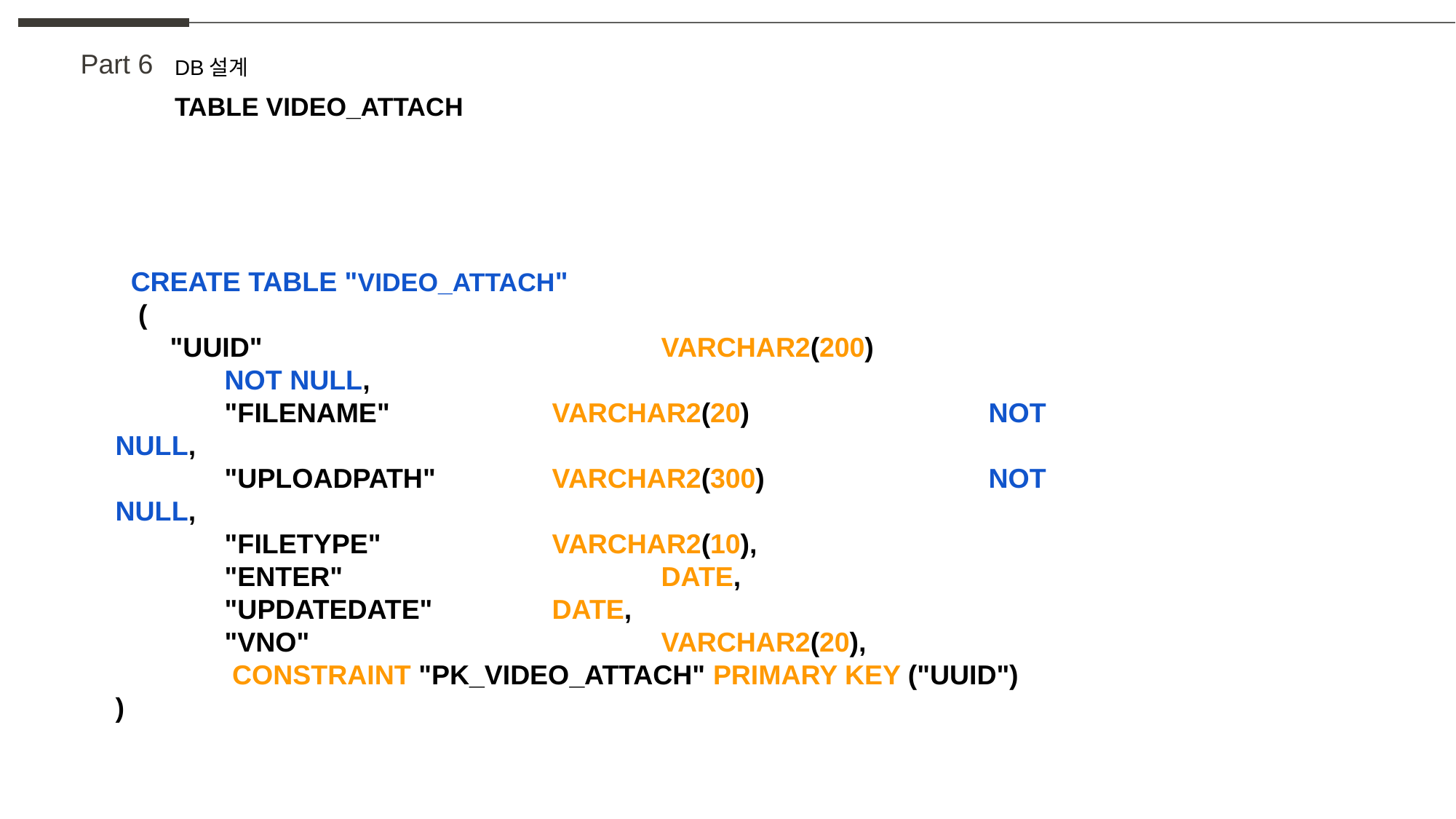

Part 6
DB설계
TABLE VIDEO_ATTACH

  CREATE TABLE "VIDEO_ATTACH"
   (
"UUID" 				VARCHAR2(200) 		NOT NULL,
	"FILENAME" 		VARCHAR2(20) 			NOT NULL,
	"UPLOADPATH" 	VARCHAR2(300) 		NOT NULL,
	"FILETYPE" 		VARCHAR2(10),
	"ENTER" 			DATE,
	"UPDATEDATE" 		DATE,
	"VNO" 				VARCHAR2(20),
	 CONSTRAINT "PK_VIDEO_ATTACH" PRIMARY KEY ("UUID")
)